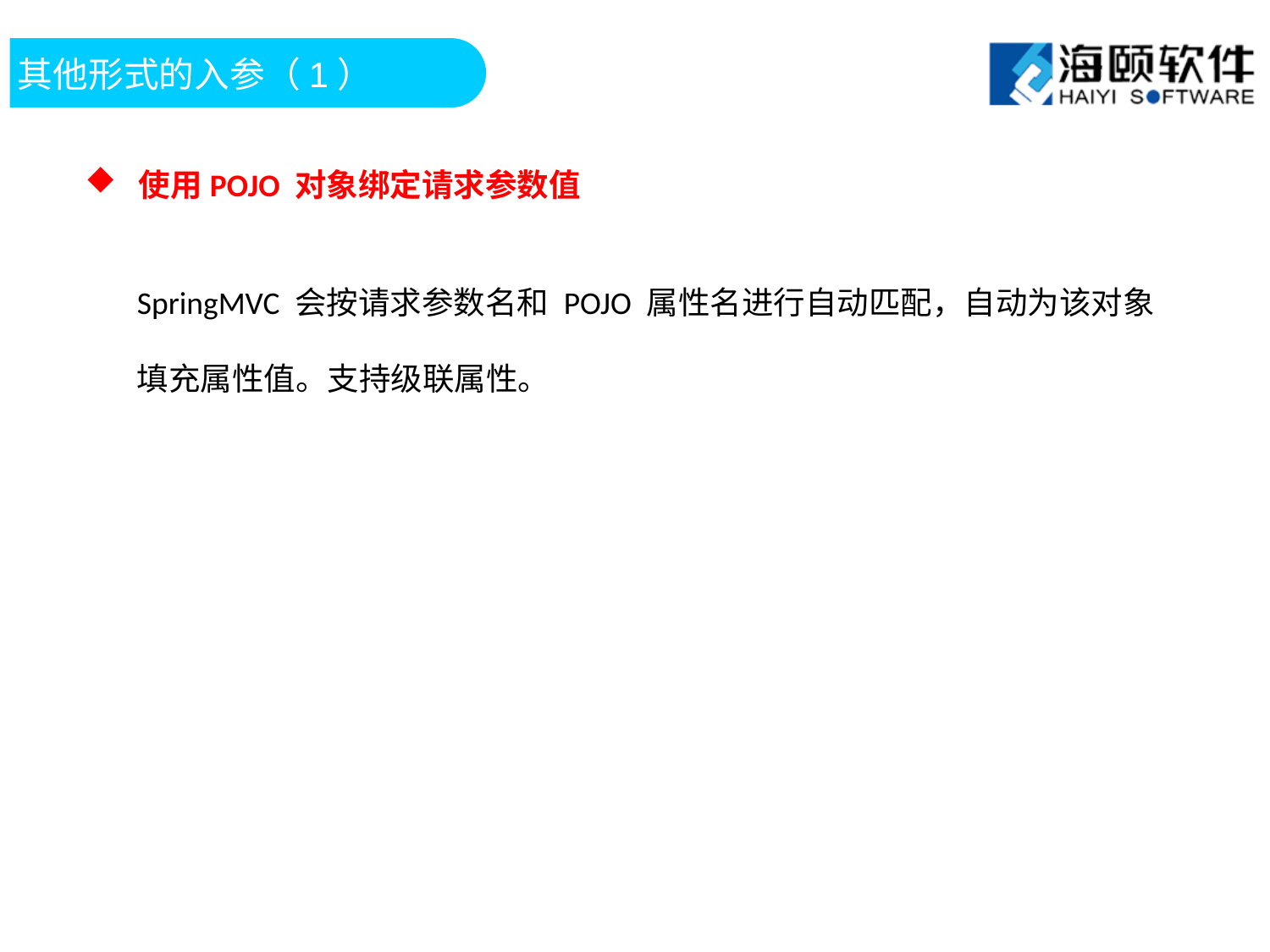

其他形式的入参（1）
  使用POJO 对象绑定请求参数值
SpringMVC 会按请求参数名和 POJO 属性名进行自动匹配，自动为该对象
填充属性值。支持级联属性。